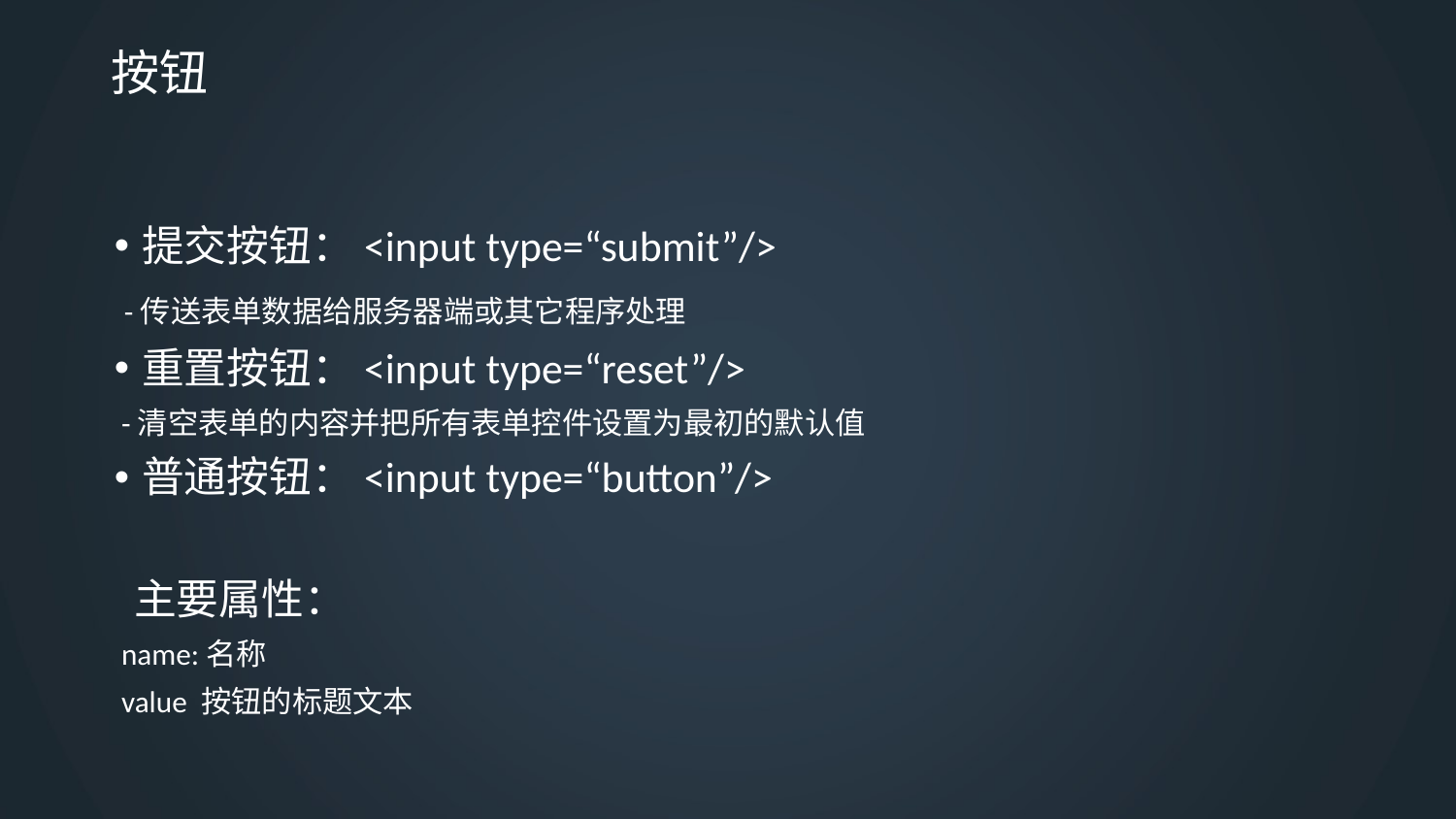

# 按钮
提交按钮：<input type=“submit”/>
 -传送表单数据给服务器端或其它程序处理
重置按钮：<input type=“reset”/>
 -清空表单的内容并把所有表单控件设置为最初的默认值
普通按钮：<input type=“button”/>

 主要属性：
 name:名称
 value 按钮的标题文本